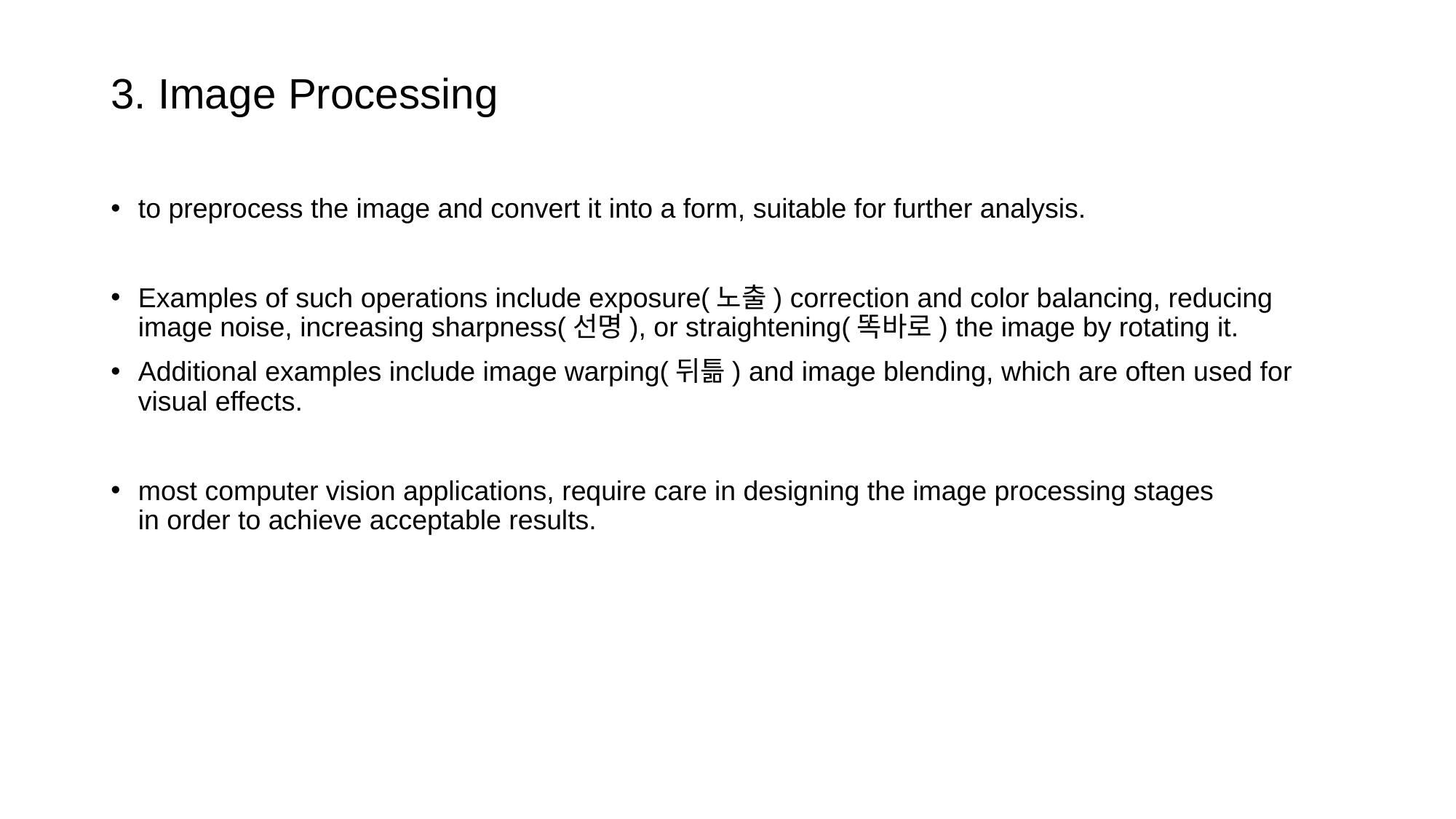

3. Image Processing

to preprocess the image and convert it into a form, suitable for further analysis.

Examples of such operations include exposure(노출) correction and color balancing, reducing image noise, increasing sharpness(선명), or straightening(똑바로) the image by rotating it.
Additional examples include image warping(뒤틂) and image blending, which are often used for visual effects.

most computer vision applications, require care in designing the image processing stages
in order to achieve acceptable results.